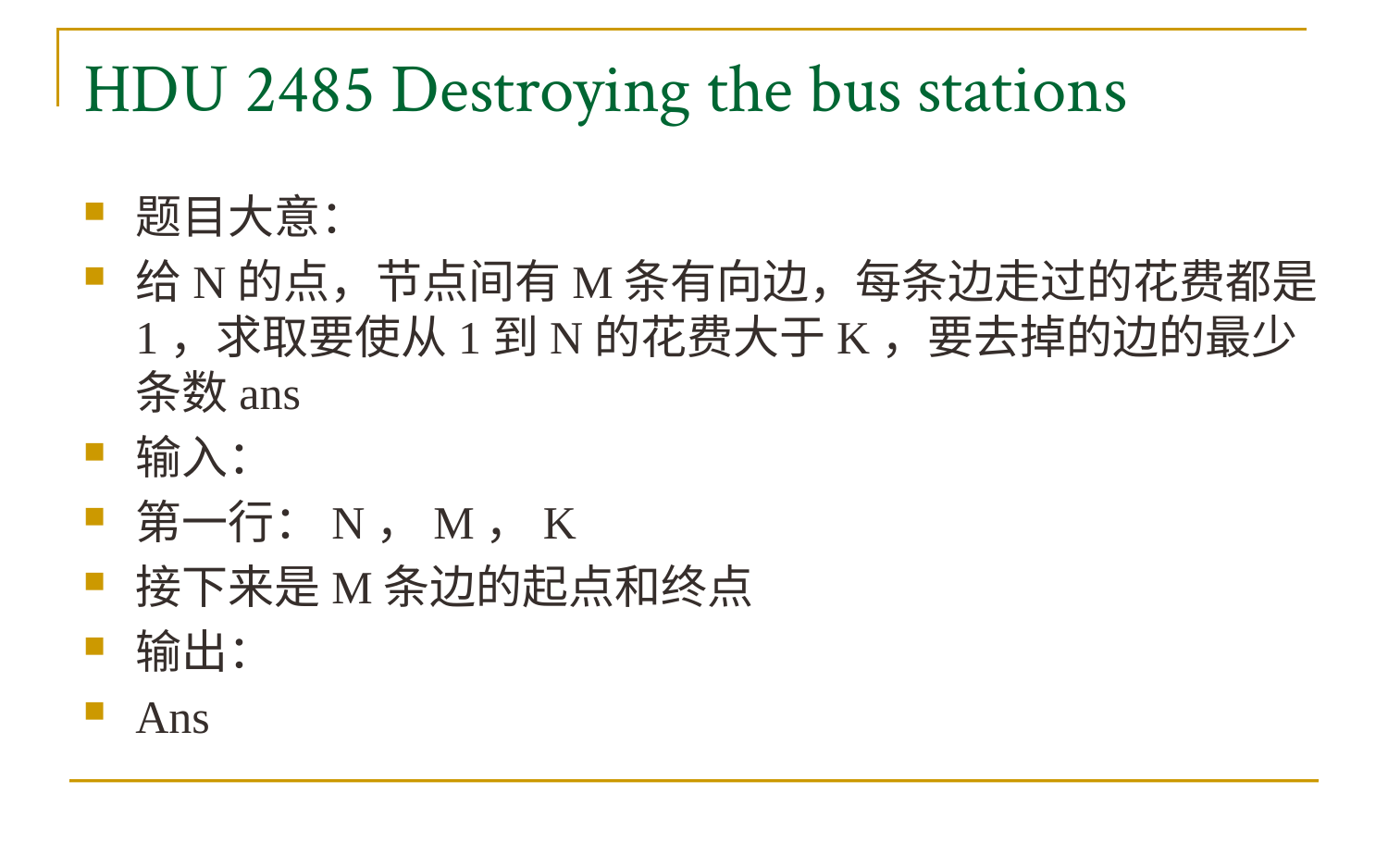

# HDU 2485 Destroying the bus stations
题目大意：
给N的点，节点间有M条有向边，每条边走过的花费都是1，求取要使从1到N的花费大于K，要去掉的边的最少条数ans
输入：
第一行：N，M，K
接下来是M条边的起点和终点
输出：
Ans